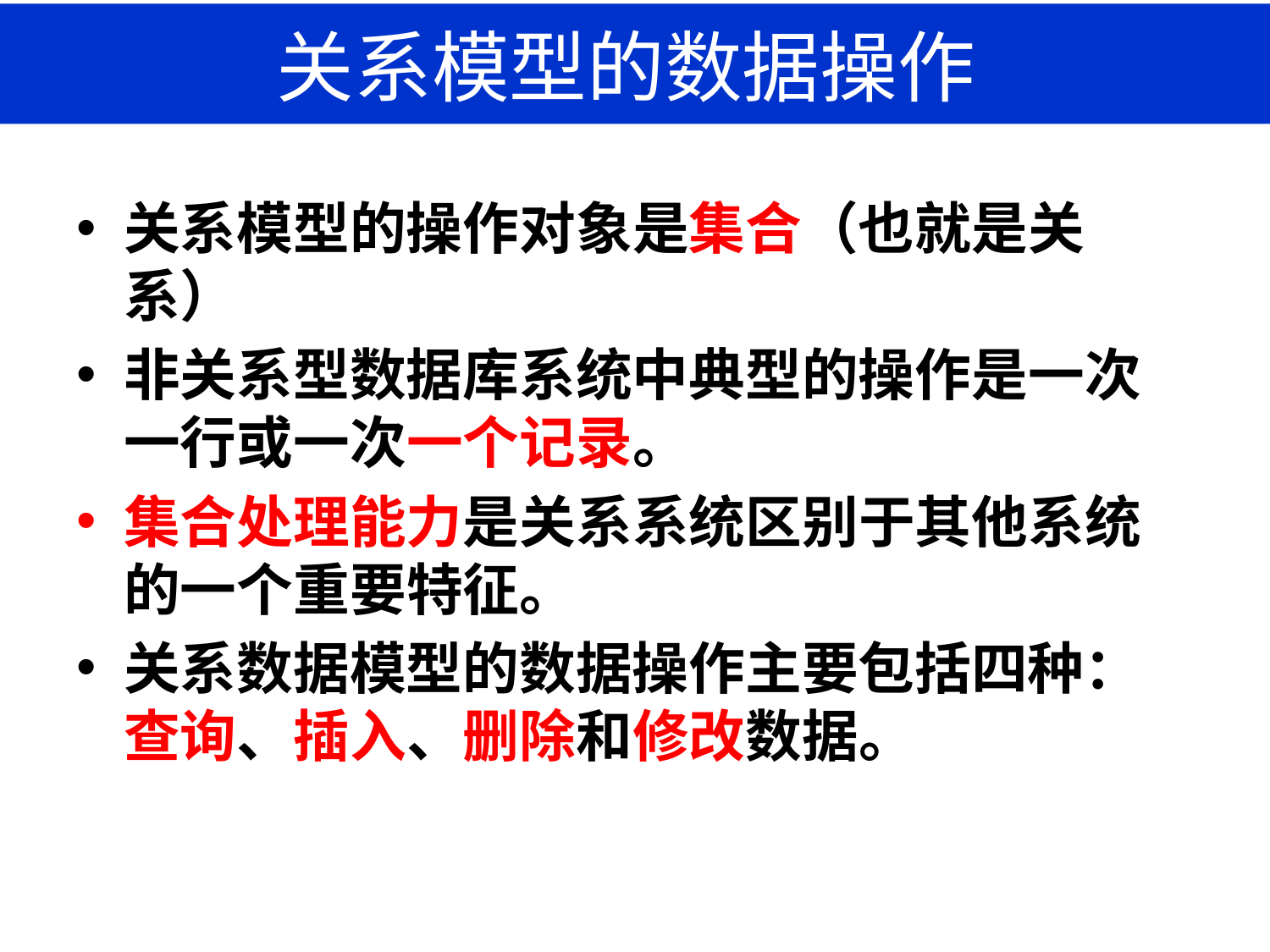

# 关系模型的数据操作
关系模型的操作对象是集合（也就是关系）
非关系型数据库系统中典型的操作是一次一行或一次一个记录。
集合处理能力是关系系统区别于其他系统的一个重要特征。
关系数据模型的数据操作主要包括四种：查询、插入、删除和修改数据。